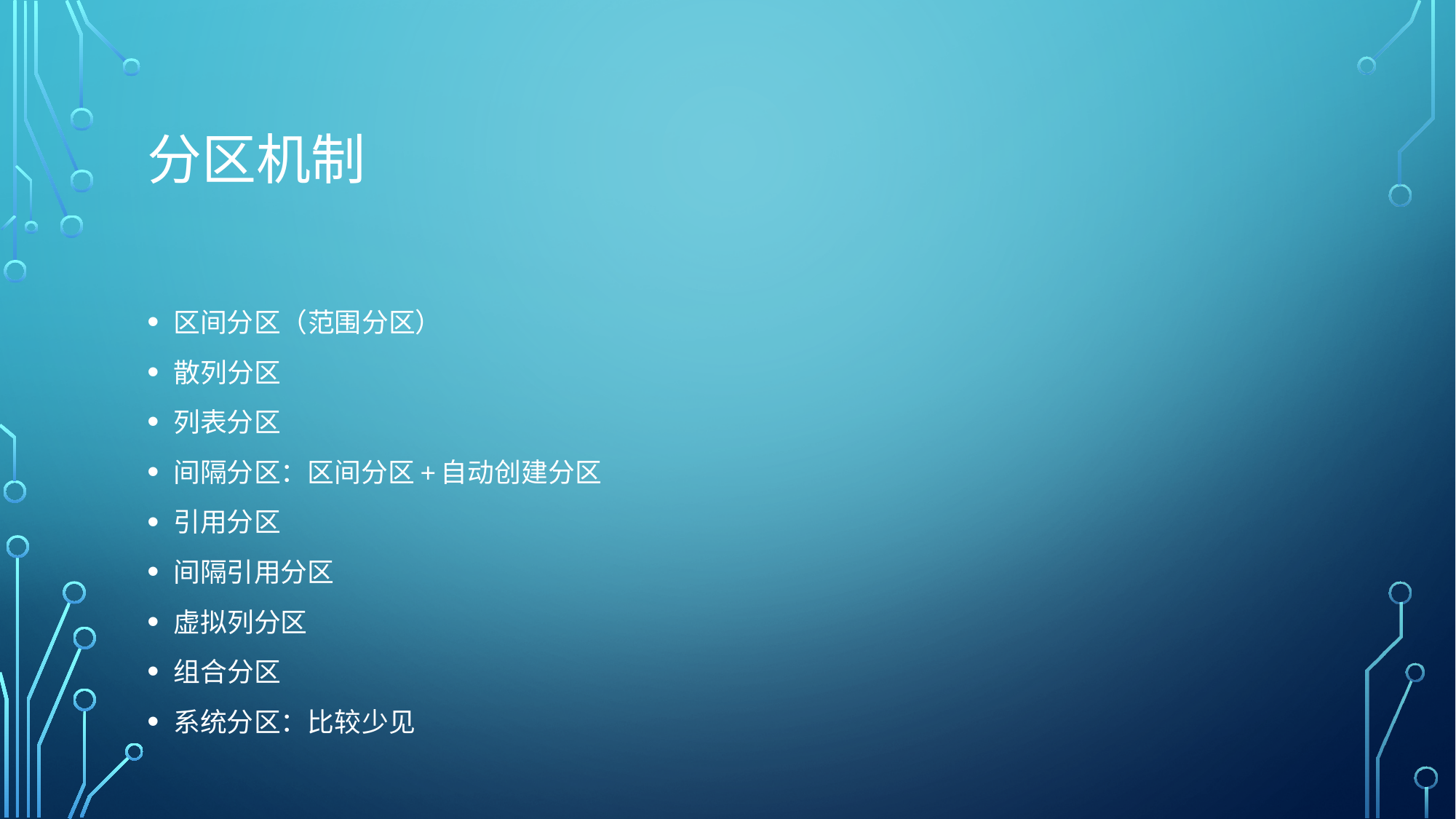

# 分区机制
区间分区（范围分区）
散列分区
列表分区
间隔分区：区间分区+自动创建分区
引用分区
间隔引用分区
虚拟列分区
组合分区
系统分区：比较少见